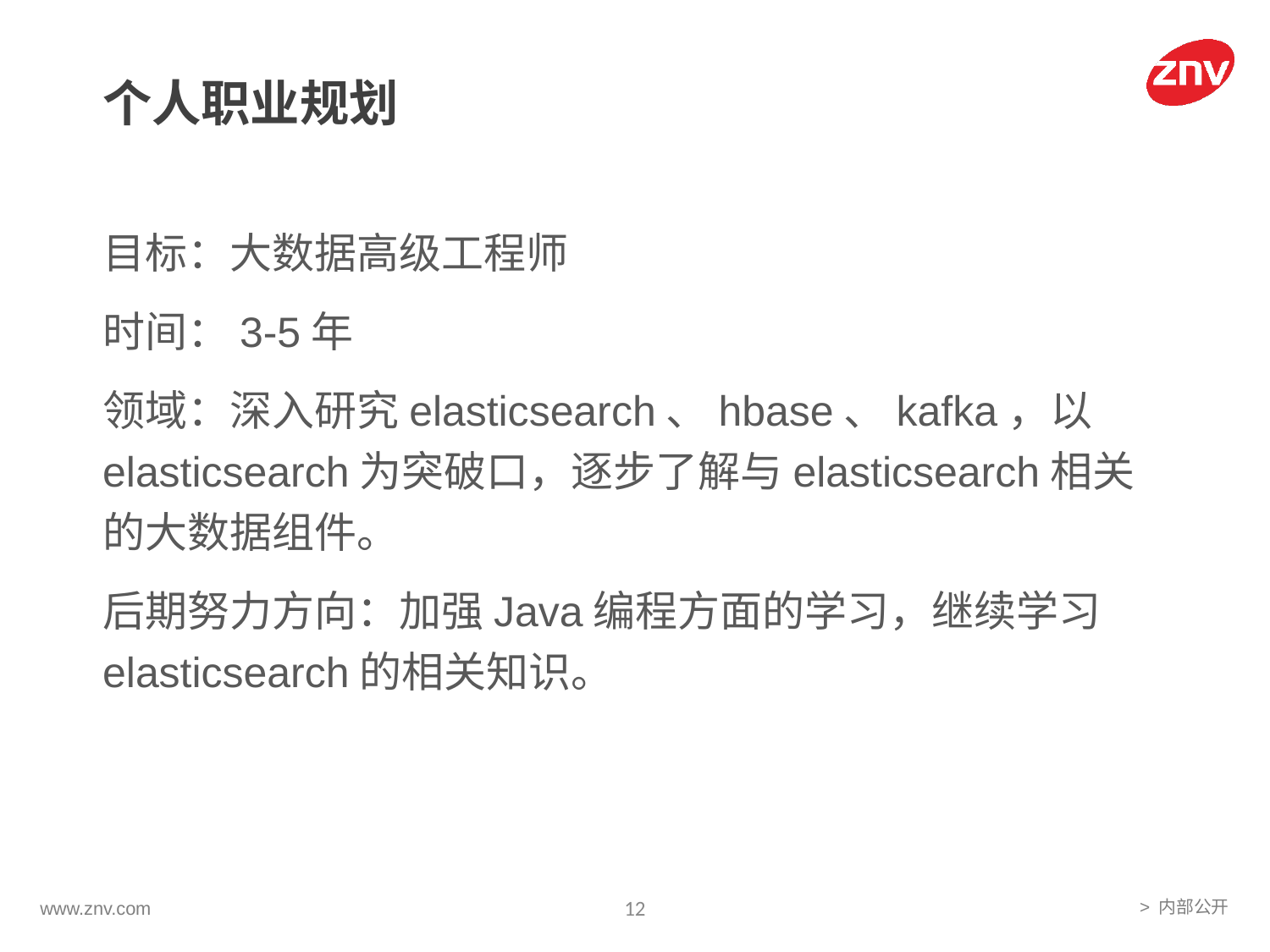

# 个人职业规划
目标：大数据高级工程师
时间：3-5年
领域：深入研究elasticsearch、hbase、kafka，以elasticsearch为突破口，逐步了解与elasticsearch相关的大数据组件。
后期努力方向：加强Java编程方面的学习，继续学习elasticsearch的相关知识。
12